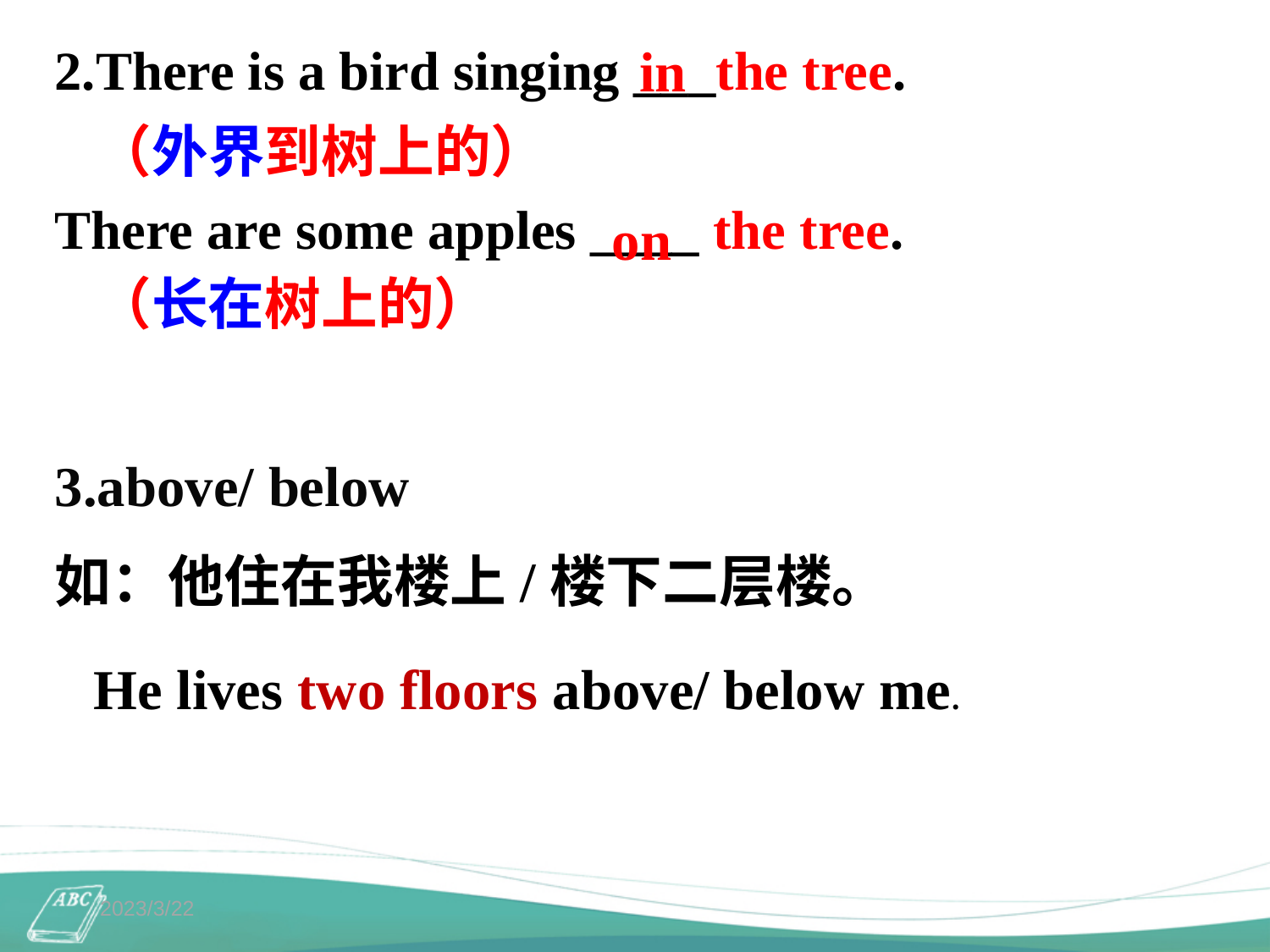

2.There is a bird singing ___the tree.
There are some apples ____ the tree.

in
#
（外界到树上的）
 on
（长在树上的）
3.above/ below
如：他住在我楼上/楼下二层楼。

He lives two floors above/ below me.
2023/3/22